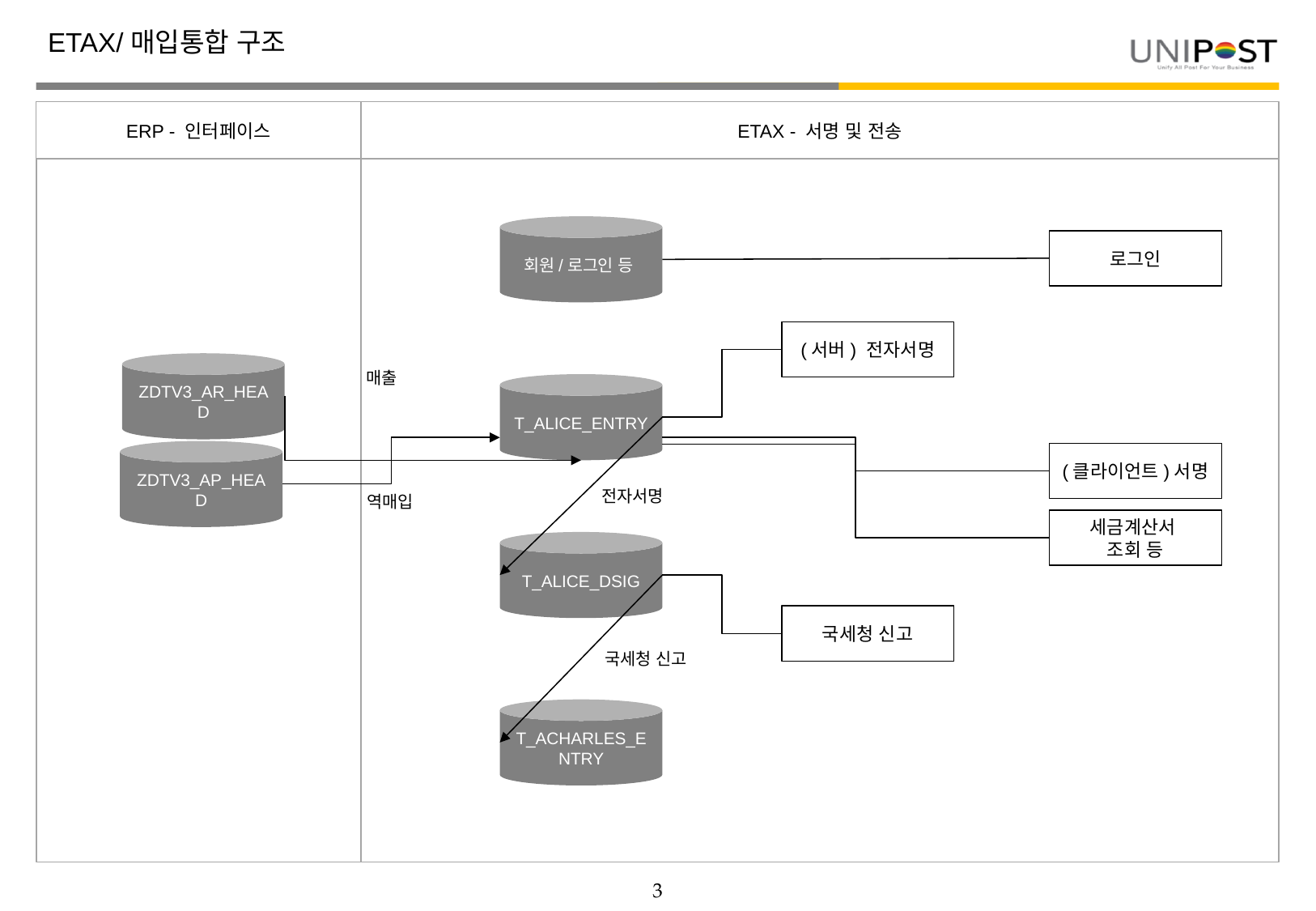

ETAX/매입통합 구조
ERP - 인터페이스
ETAX - 서명 및 전송

회원/로그인 등
로그인
(서버) 전자서명
ZDTV3_AR_HEAD
매출
T_ALICE_ENTRY
ZDTV3_AP_HEAD
(클라이언트)서명
전자서명
역매입
세금계산서
조회 등
T_ALICE_DSIG
국세청 신고
국세청 신고
T_ACHARLES_ENTRY